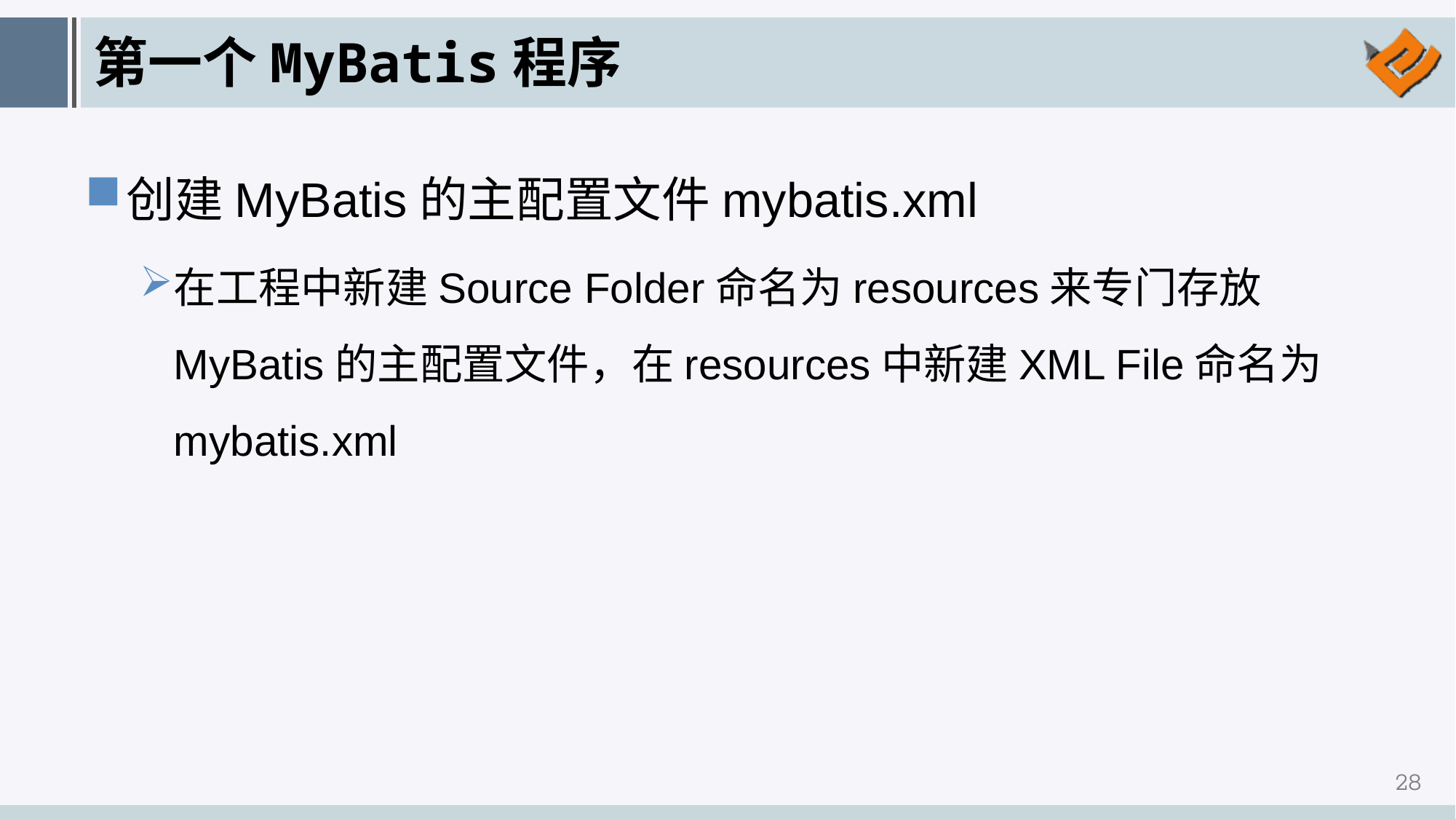

# 第一个MyBatis程序
创建MyBatis的主配置文件mybatis.xml
在工程中新建Source Folder命名为resources来专门存放MyBatis的主配置文件，在resources中新建XML File命名为mybatis.xml